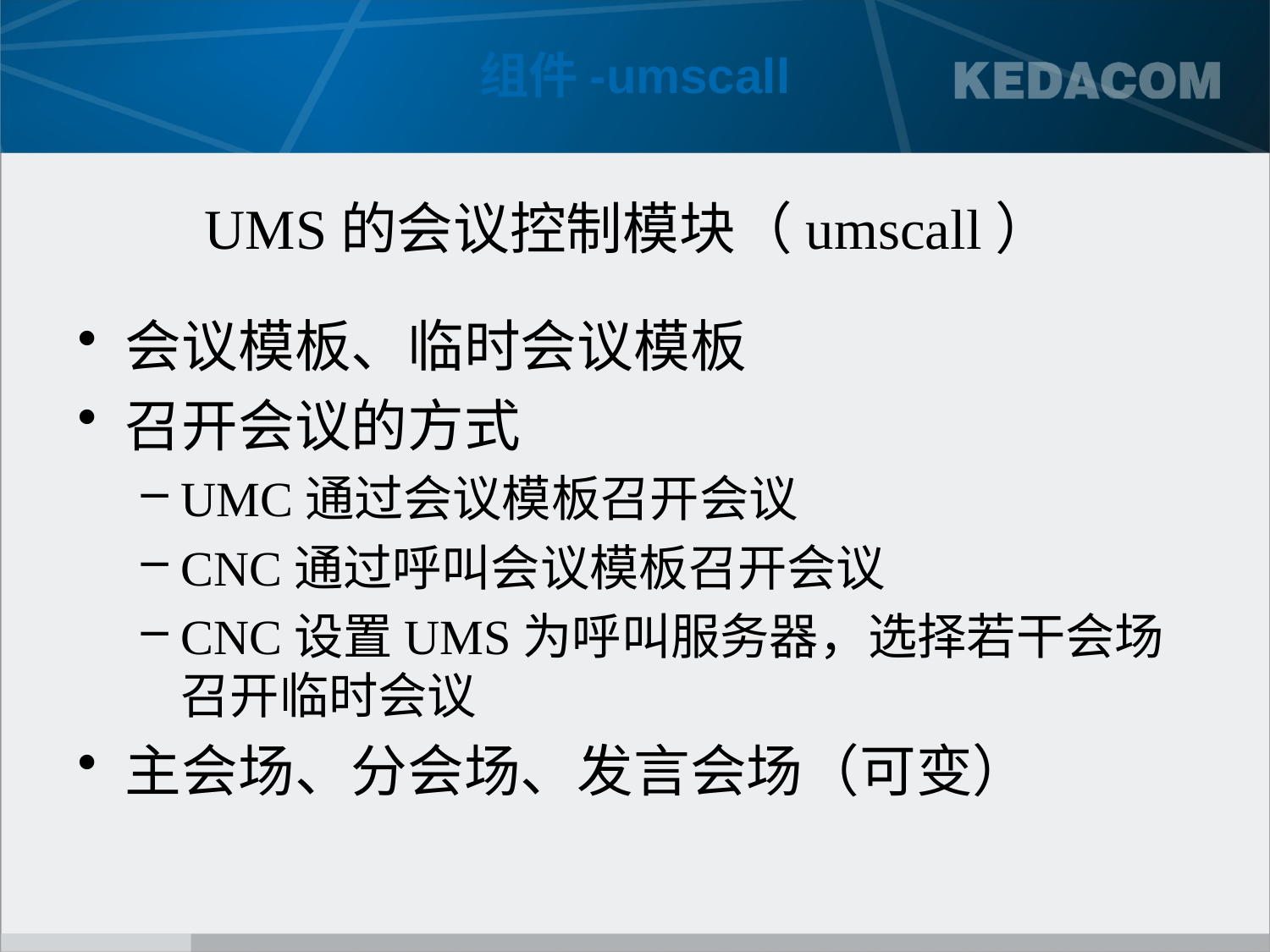

# 组件-umscall
	UMS的会议控制模块（umscall）

会议模板、临时会议模板
召开会议的方式
UMC通过会议模板召开会议
CNC通过呼叫会议模板召开会议
CNC设置UMS为呼叫服务器，选择若干会场召开临时会议
主会场、分会场、发言会场（可变）